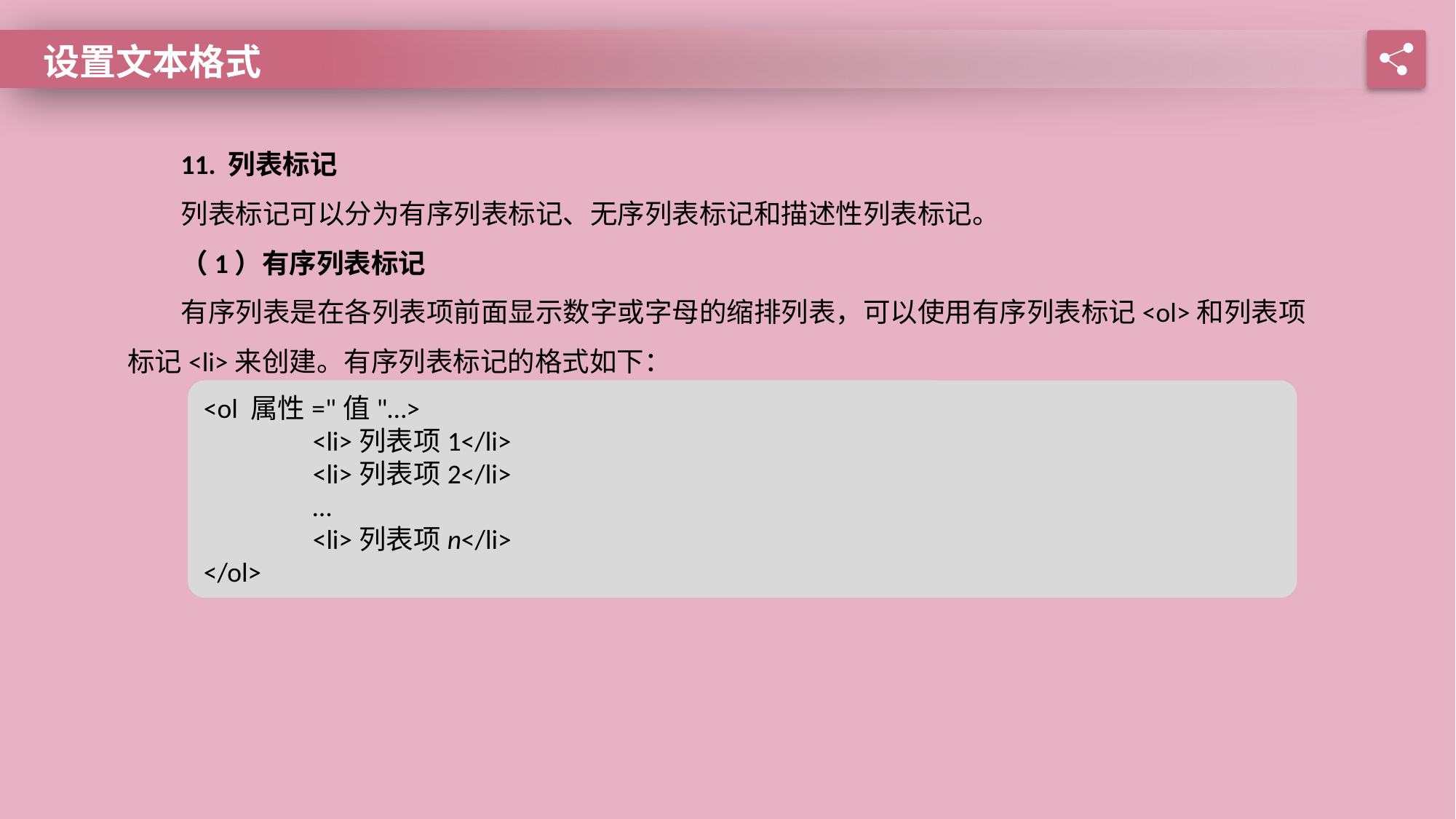

设置文本格式
11. 列表标记
列表标记可以分为有序列表标记、无序列表标记和描述性列表标记。
（1）有序列表标记
有序列表是在各列表项前面显示数字或字母的缩排列表，可以使用有序列表标记<ol>和列表项标记<li>来创建。有序列表标记的格式如下：
<ol 属性="值"…>
	<li>列表项1</li>
	<li>列表项2</li>
	…
	<li>列表项n</li>
</ol>